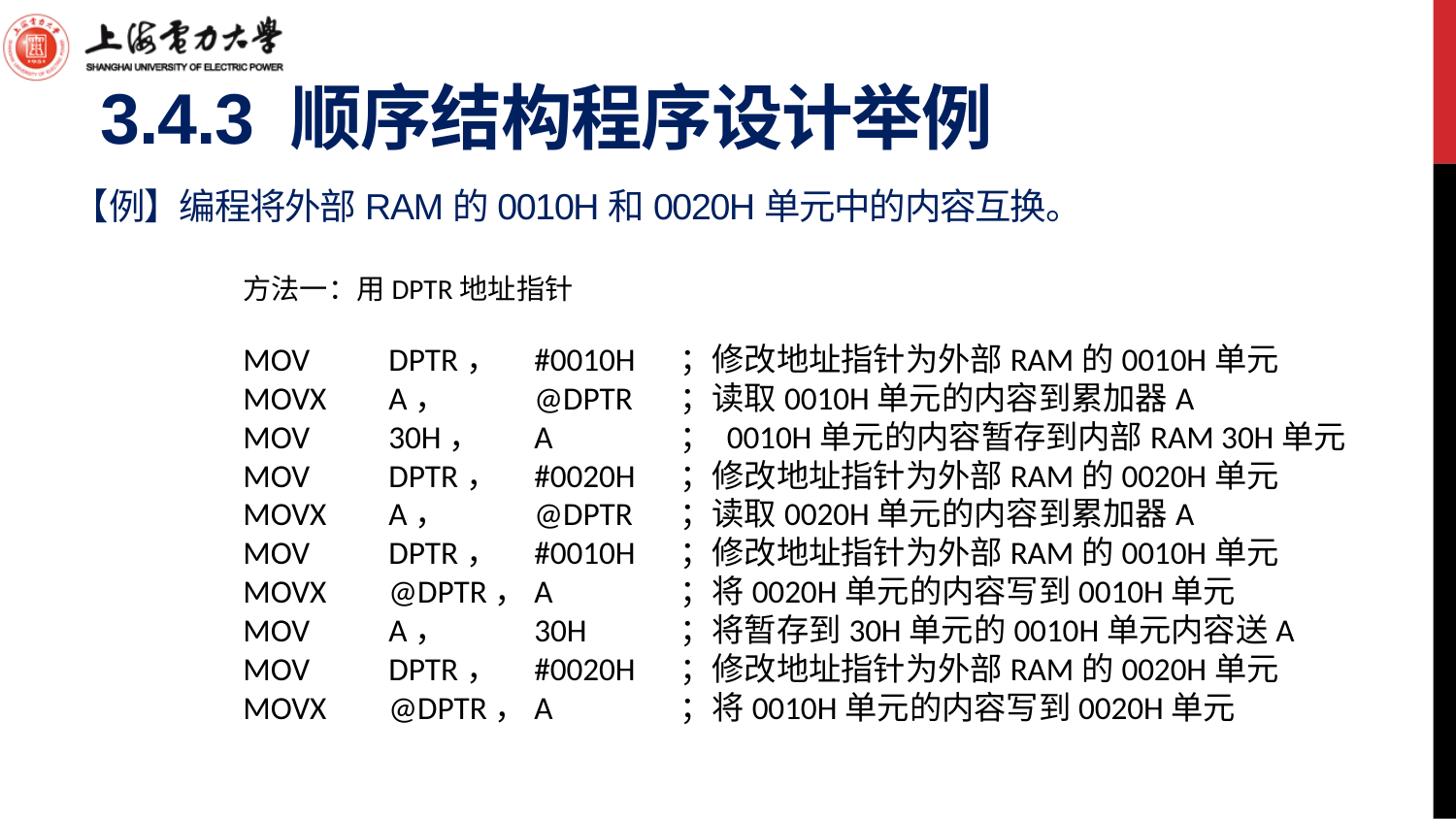

3.4.3 顺序结构程序设计举例
# 【例】编程将外部RAM的0010H和0020H单元中的内容互换。
	方法一：用DPTR地址指针

	MOV 	DPTR，	#0010H	；修改地址指针为外部RAM的0010H单元
	MOVX	A，	@DPTR	；读取0010H单元的内容到累加器A
	MOV 	30H，	A	； 0010H单元的内容暂存到内部RAM 30H单元
	MOV	DPTR，	#0020H	；修改地址指针为外部RAM的0020H单元
	MOVX	A，	@DPTR	；读取0020H单元的内容到累加器A
	MOV	DPTR，	#0010H	；修改地址指针为外部RAM的0010H单元
	MOVX	@DPTR，	A	；将0020H单元的内容写到0010H单元
	MOV 	A，	30H	；将暂存到30H单元的0010H单元内容送A
	MOV	DPTR，	#0020H	；修改地址指针为外部RAM的0020H单元
	MOVX	@DPTR，	A	；将0010H单元的内容写到0020H单元